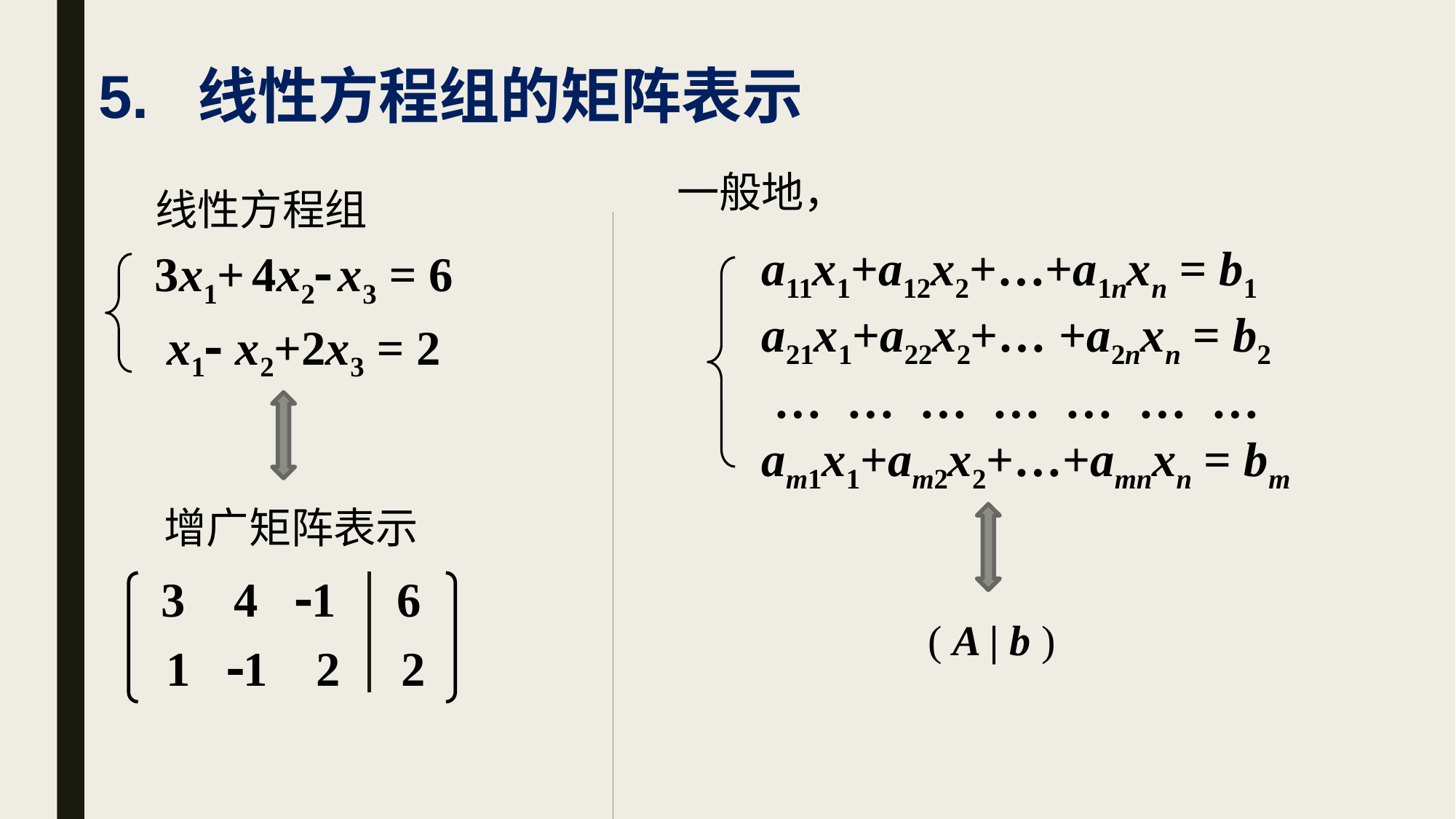

5.  线性方程组的矩阵表示
一般地，
线性方程组
a11x1+a12x2+…+a1nxn = b1
a21x1+a22x2+… +a2nxn = b2
 …  …  …  …  …  …  …
am1x1+am2x2+…+amnxn = bm

3x1+ 4x2− x3 = 6

  x1−  x2+2x3 = 2

增广矩阵表示

  3    4   −1     6

( A | b )
1   −1    2     2